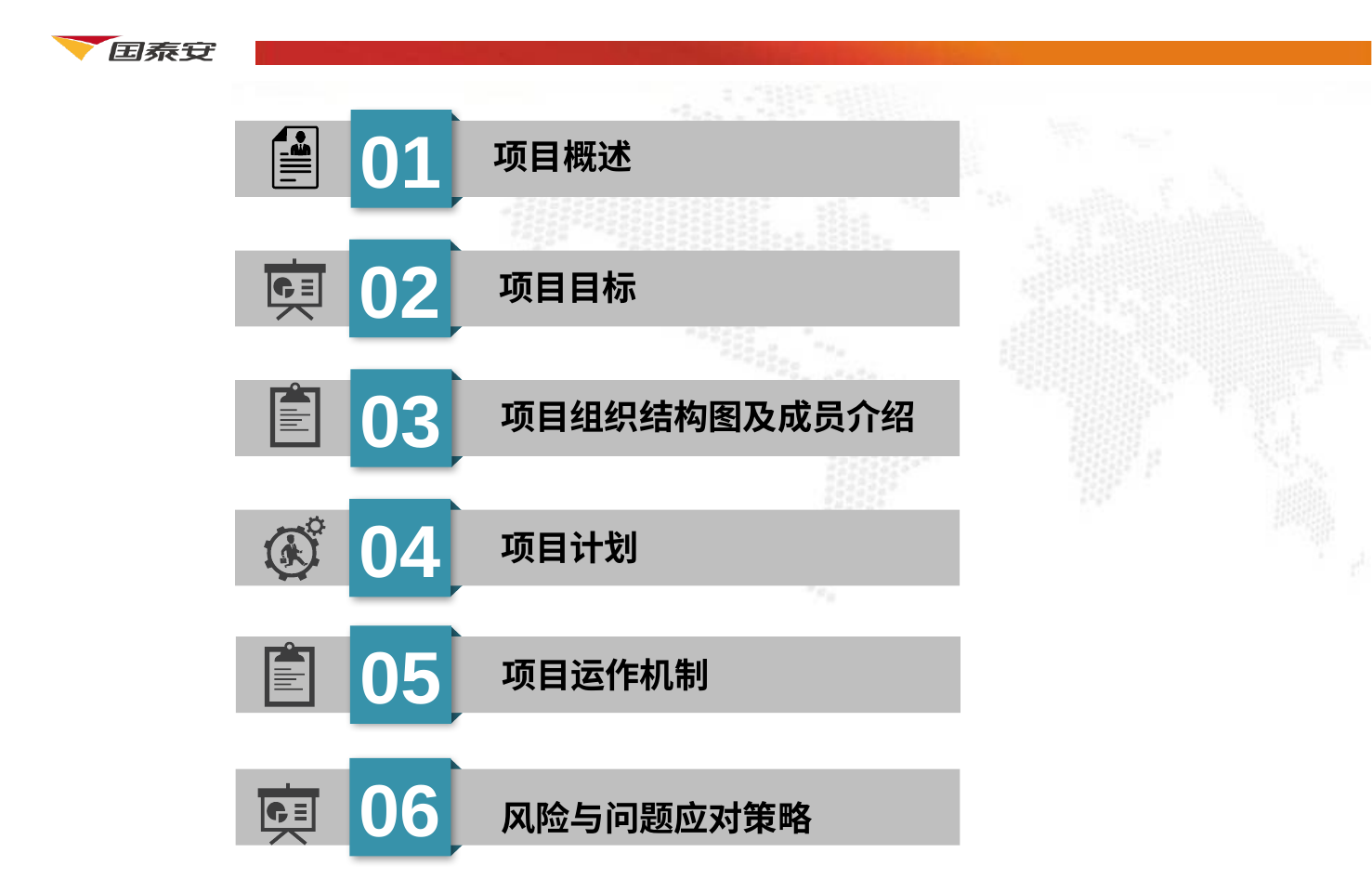

01

项目概述

02

项目目标
03

项目组织结构图及成员介绍

04

项目计划

05

项目运作机制

06

风险与问题应对策略